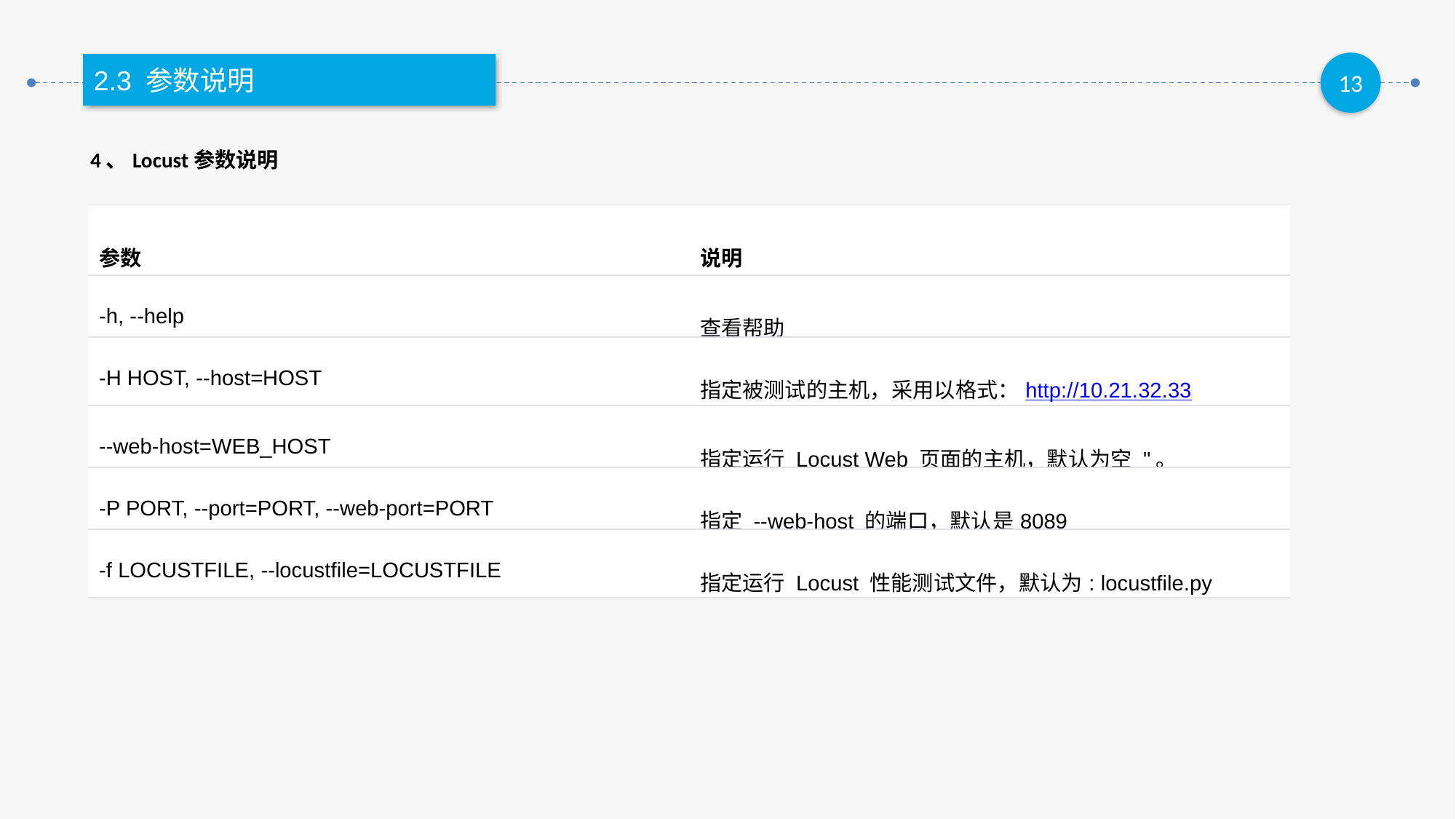

2.3 参数说明
4、Locust参数说明

| 参数 | 说明 |
| --- | --- |
| -h, --help | 查看帮助 |
| -H HOST, --host=HOST | 指定被测试的主机，采用以格式：http://10.21.32.33 |
| --web-host=WEB\_HOST | 指定运行 Locust Web 页面的主机，默认为空 ''。 |
| -P PORT, --port=PORT, --web-port=PORT | 指定 --web-host 的端口，默认是8089 |
| -f LOCUSTFILE, --locustfile=LOCUSTFILE | 指定运行 Locust 性能测试文件，默认为: locustfile.py |